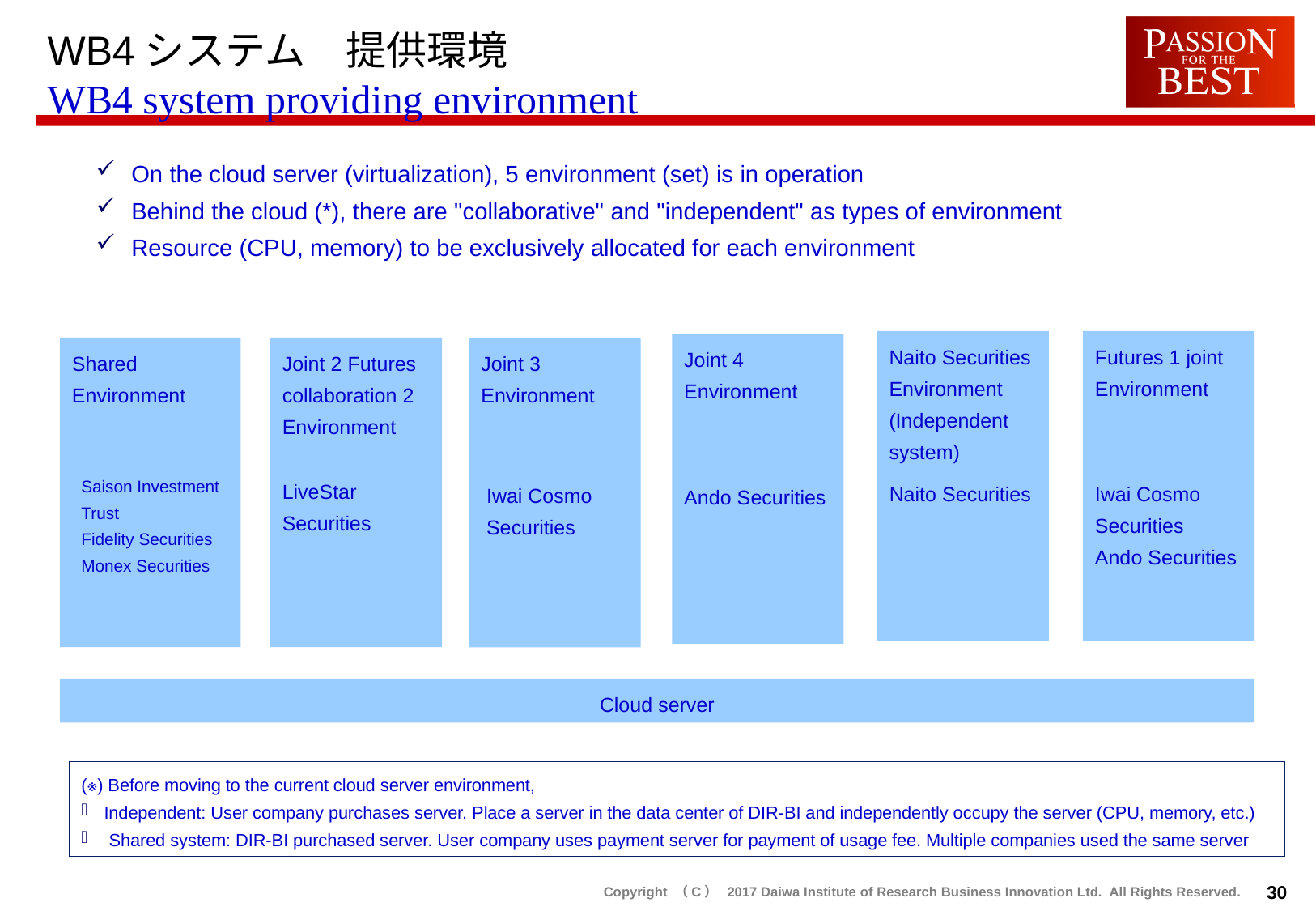

WB4システム　提供環境
WB4 system providing environment
On the cloud server (virtualization), 5 environment (set) is in operation
Behind the cloud (*), there are "collaborative" and "independent" as types of environment
Resource (CPU, memory) to be exclusively allocated for each environment
Futures 1 joint
Environment
Naito Securities
Environment
(Independent
system)
Joint 4
Environment
Shared
Environment
Joint 2 Futures
collaboration 2
Environment
Joint 3
Environment
Saison Investment Trust
Fidelity Securities
Monex Securities
LiveStar Securities
Iwai Cosmo Securities
Ando Securities
Naito Securities
Iwai Cosmo Securities
Ando Securities
Cloud server
(※) Before moving to the current cloud server environment,
Independent: User company purchases server. Place a server in the data center of DIR-BI and independently occupy the server (CPU, memory, etc.)
 Shared system: DIR-BI purchased server. User company uses payment server for payment of usage fee. Multiple companies used the same server